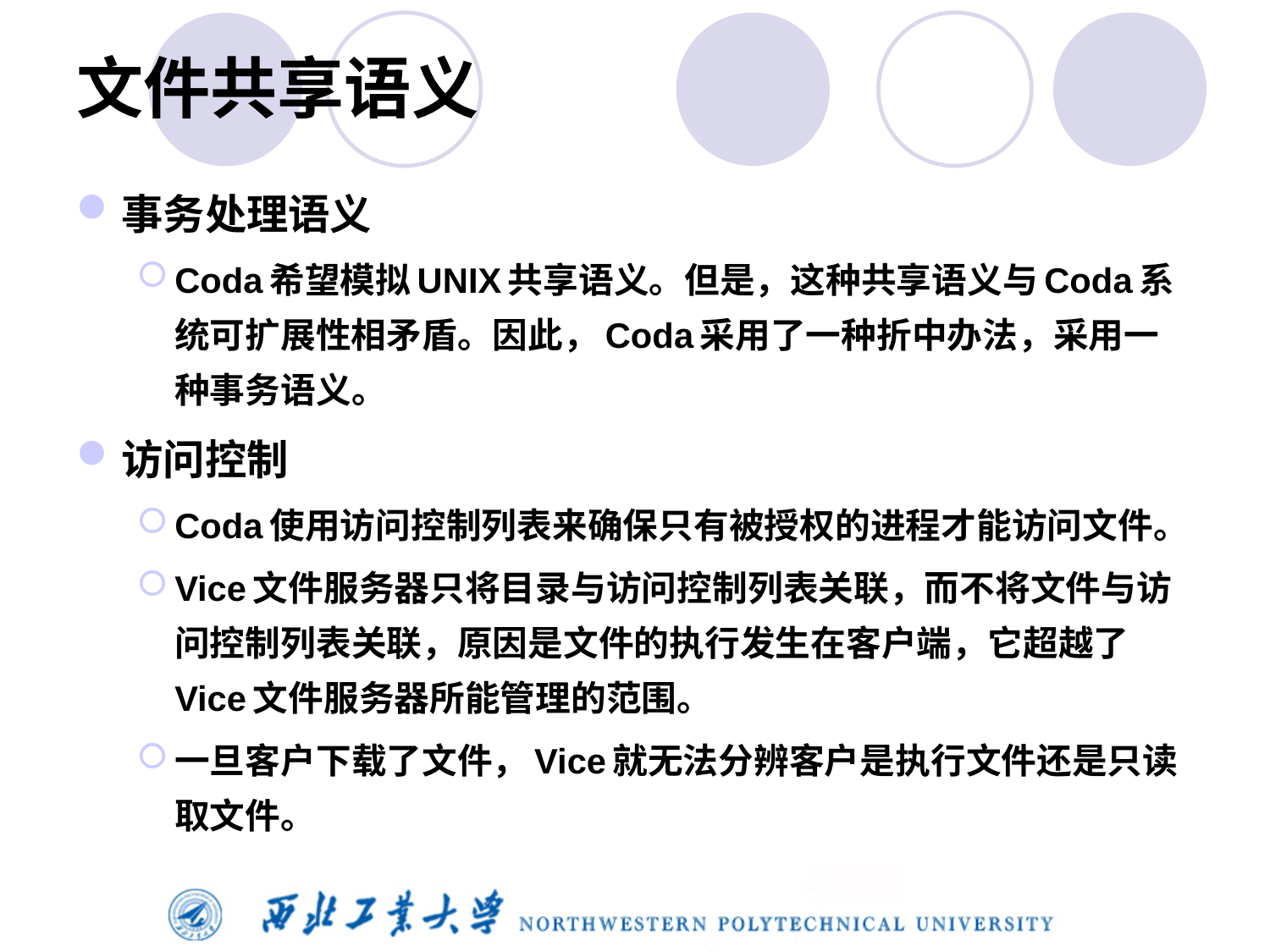

# 文件共享语义
事务处理语义
Coda希望模拟UNIX共享语义。但是，这种共享语义与Coda系统可扩展性相矛盾。因此，Coda采用了一种折中办法，采用一种事务语义。
访问控制
Coda使用访问控制列表来确保只有被授权的进程才能访问文件。
Vice文件服务器只将目录与访问控制列表关联，而不将文件与访问控制列表关联，原因是文件的执行发生在客户端，它超越了Vice文件服务器所能管理的范围。
一旦客户下载了文件，Vice就无法分辨客户是执行文件还是只读取文件。